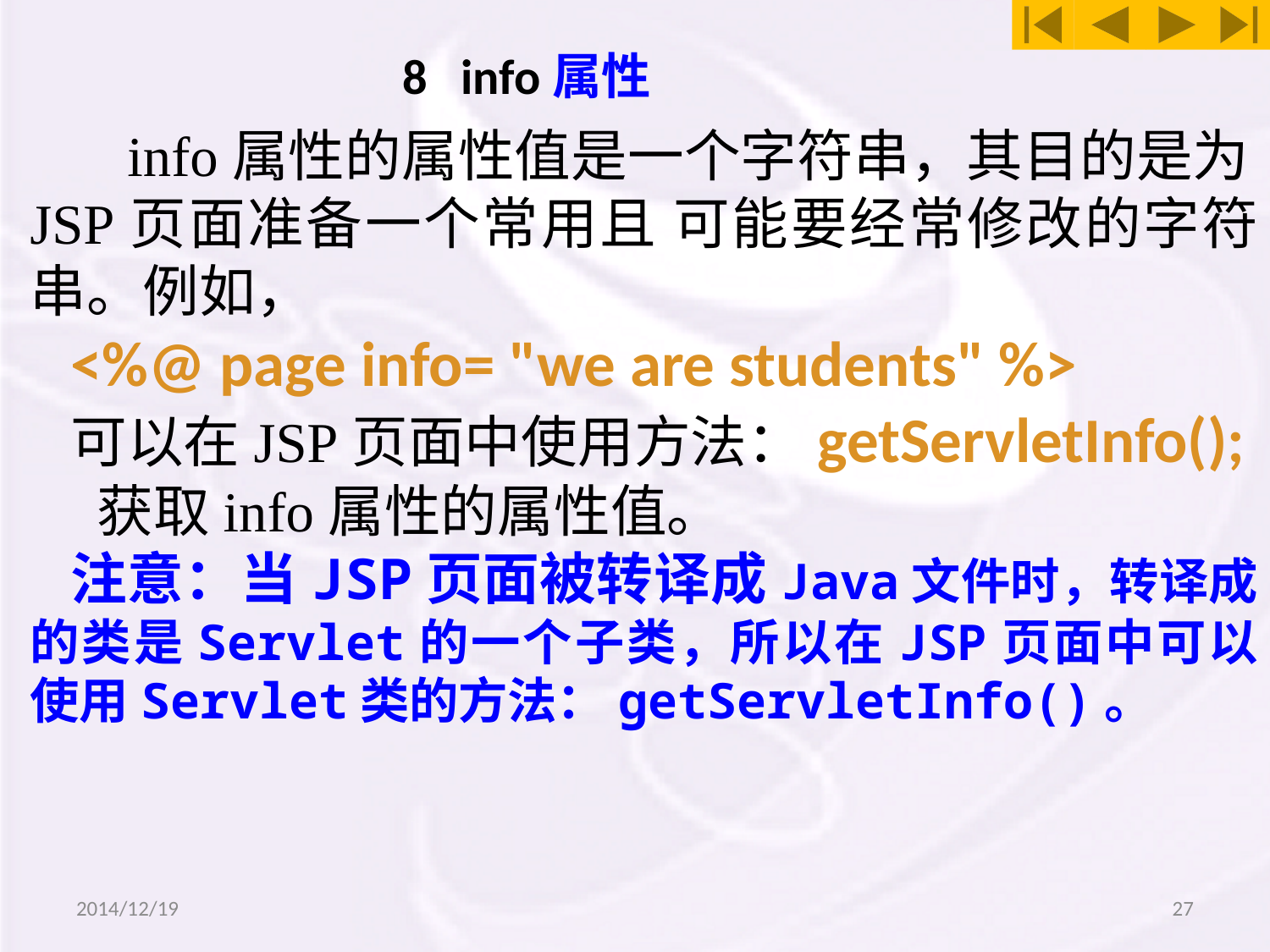

# 8   info属性
    info属性的属性值是一个字符串，其目的是为JSP页面准备一个常用且 可能要经常修改的字符串。例如，
<%@ page info= "we are students" %>
可以在JSP页面中使用方法：getServletInfo();
 获取info属性的属性值。
注意：当JSP页面被转译成Java文件时，转译成的类是Servlet的一个子类，所以在JSP页面中可以使用Servlet类的方法：getServletInfo()。
2014/12/19
27